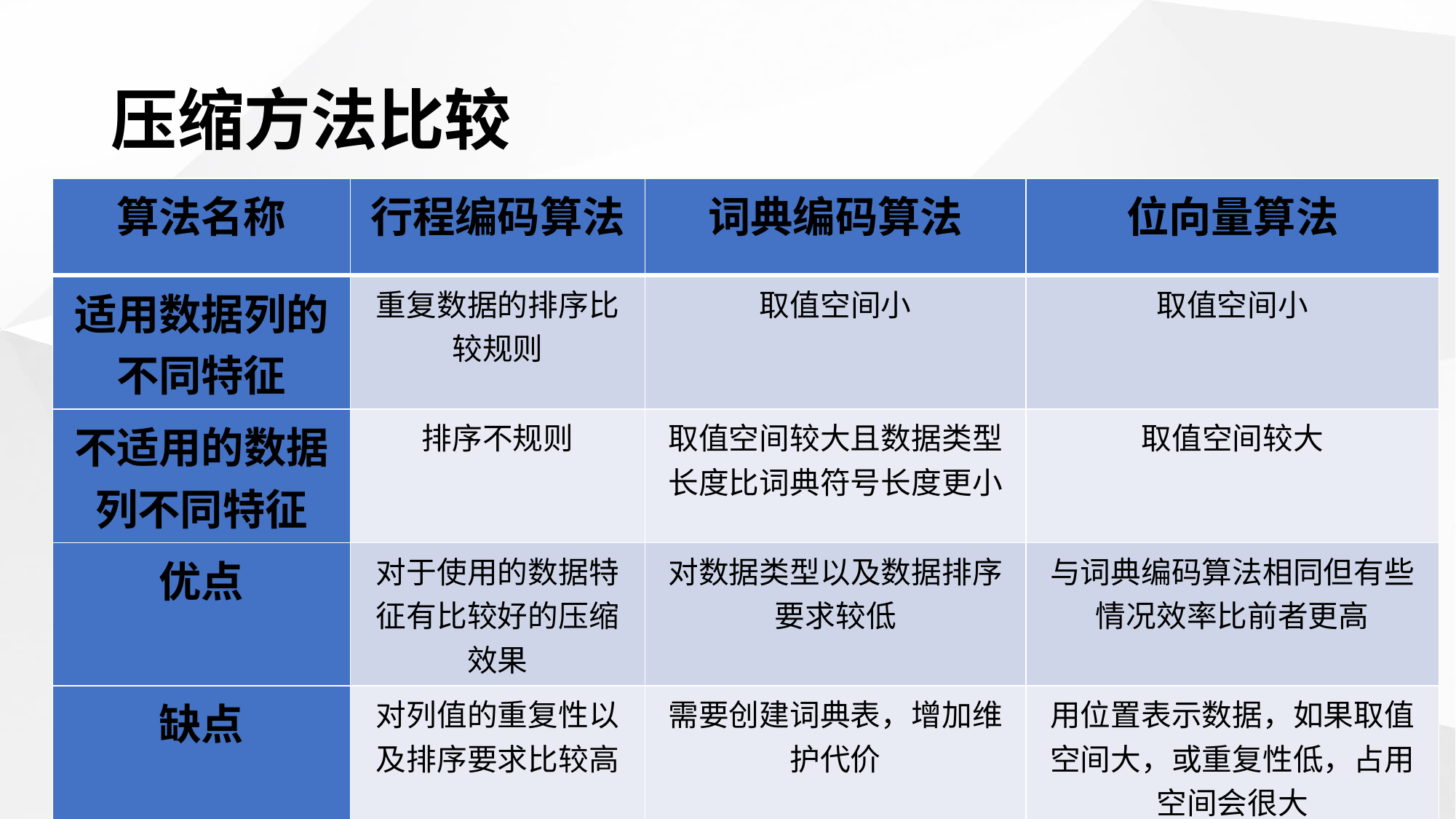

# 压缩方法比较
| 算法名称 | 行程编码算法 | 词典编码算法 | 位向量算法 |
| --- | --- | --- | --- |
| 适用数据列的不同特征 | 重复数据的排序比较规则 | 取值空间小 | 取值空间小 |
| 不适用的数据列不同特征 | 排序不规则 | 取值空间较大且数据类型长度比词典符号长度更小 | 取值空间较大 |
| 优点 | 对于使用的数据特征有比较好的压缩效果 | 对数据类型以及数据排序要求较低 | 与词典编码算法相同但有些情况效率比前者更高 |
| 缺点 | 对列值的重复性以及排序要求比较高 | 需要创建词典表，增加维护代价 | 用位置表示数据，如果取值空间大，或重复性低，占用空间会很大 |